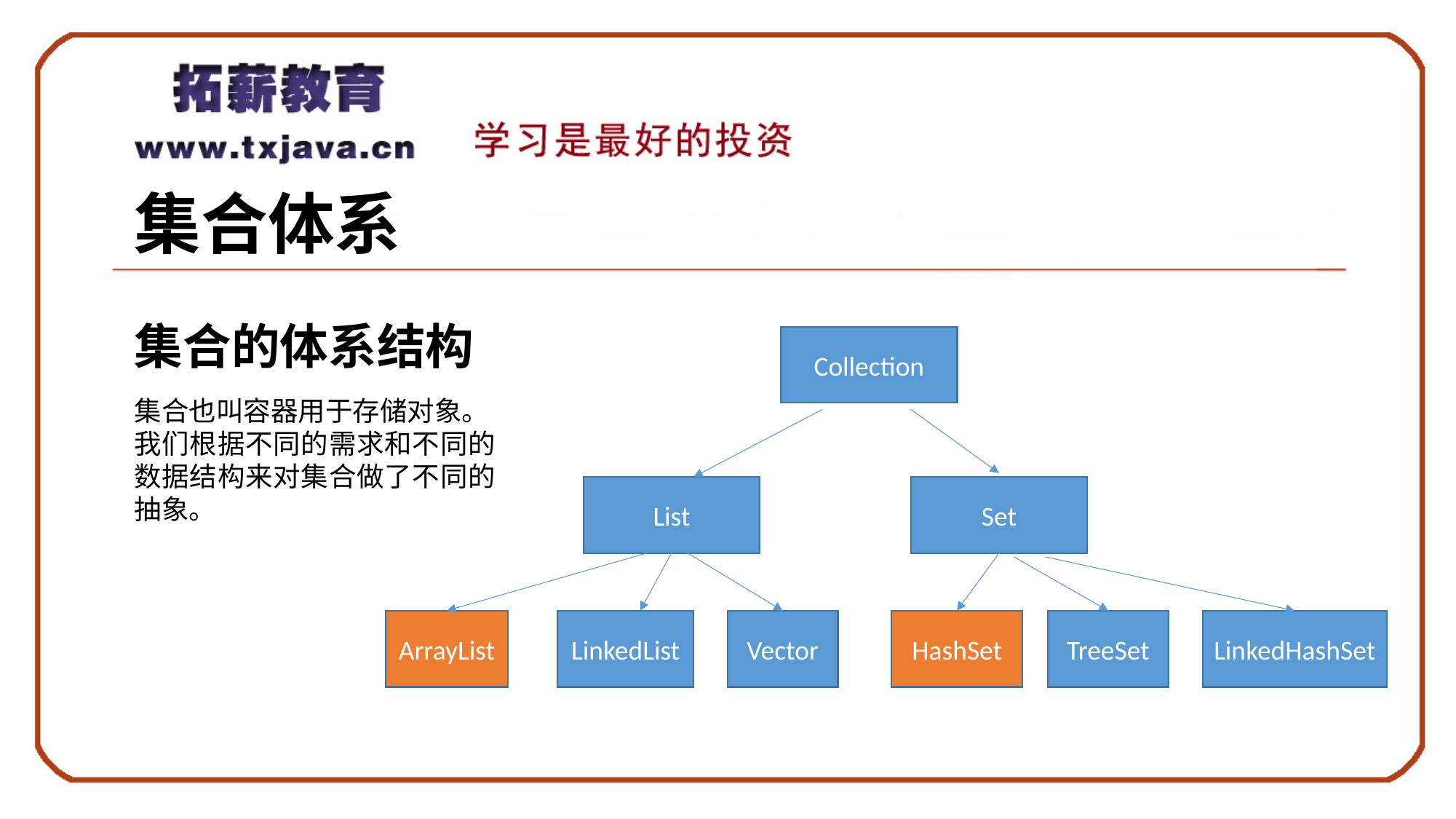

# 集合体系
集合的体系结构
集合也叫容器用于存储对象。
我们根据不同的需求和不同的数据结构来对集合做了不同的抽象。
Collection
List
Set
ArrayList
LinkedList
Vector
HashSet
TreeSet
LinkedHashSet